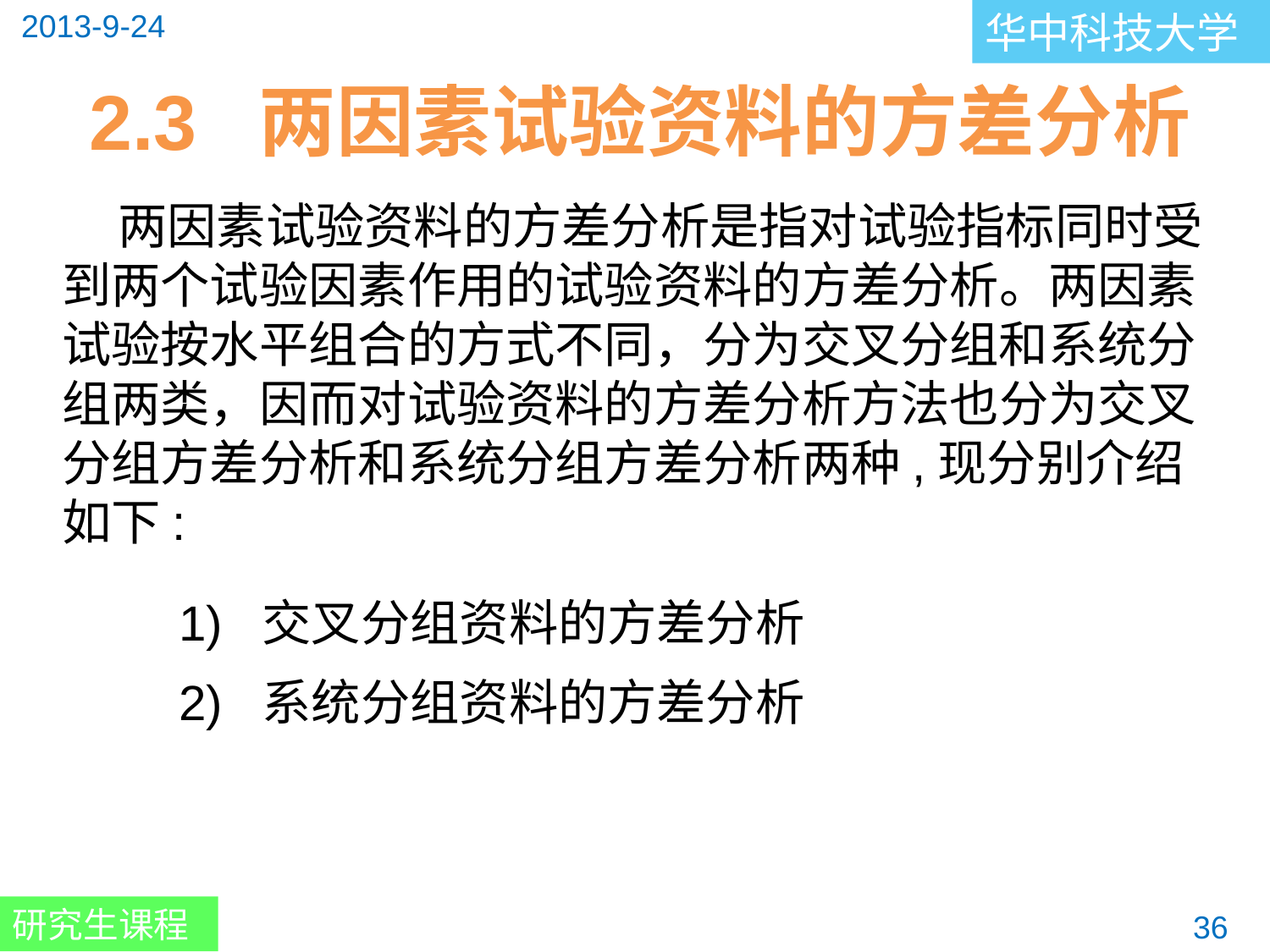

2.3  两因素试验资料的方差分析
    两因素试验资料的方差分析是指对试验指标同时受到两个试验因素作用的试验资料的方差分析。两因素试验按水平组合的方式不同，分为交叉分组和系统分组两类，因而对试验资料的方差分析方法也分为交叉分组方差分析和系统分组方差分析两种,现分别介绍如下:
1)  交叉分组资料的方差分析
2)  系统分组资料的方差分析